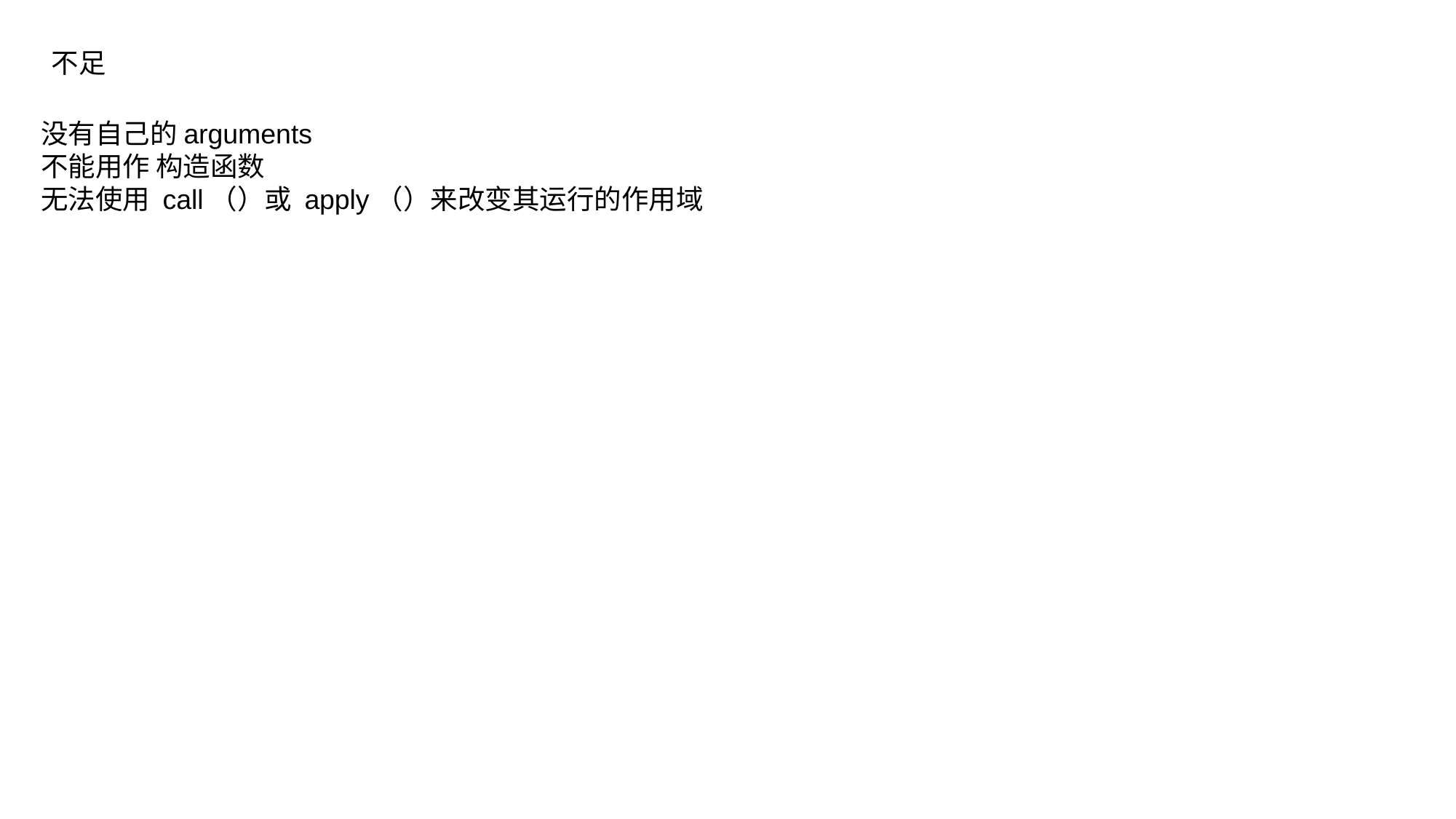

不足
没有自己的arguments
不能用作 构造函数
无法使用 call（）或 apply（）来改变其运行的作用域